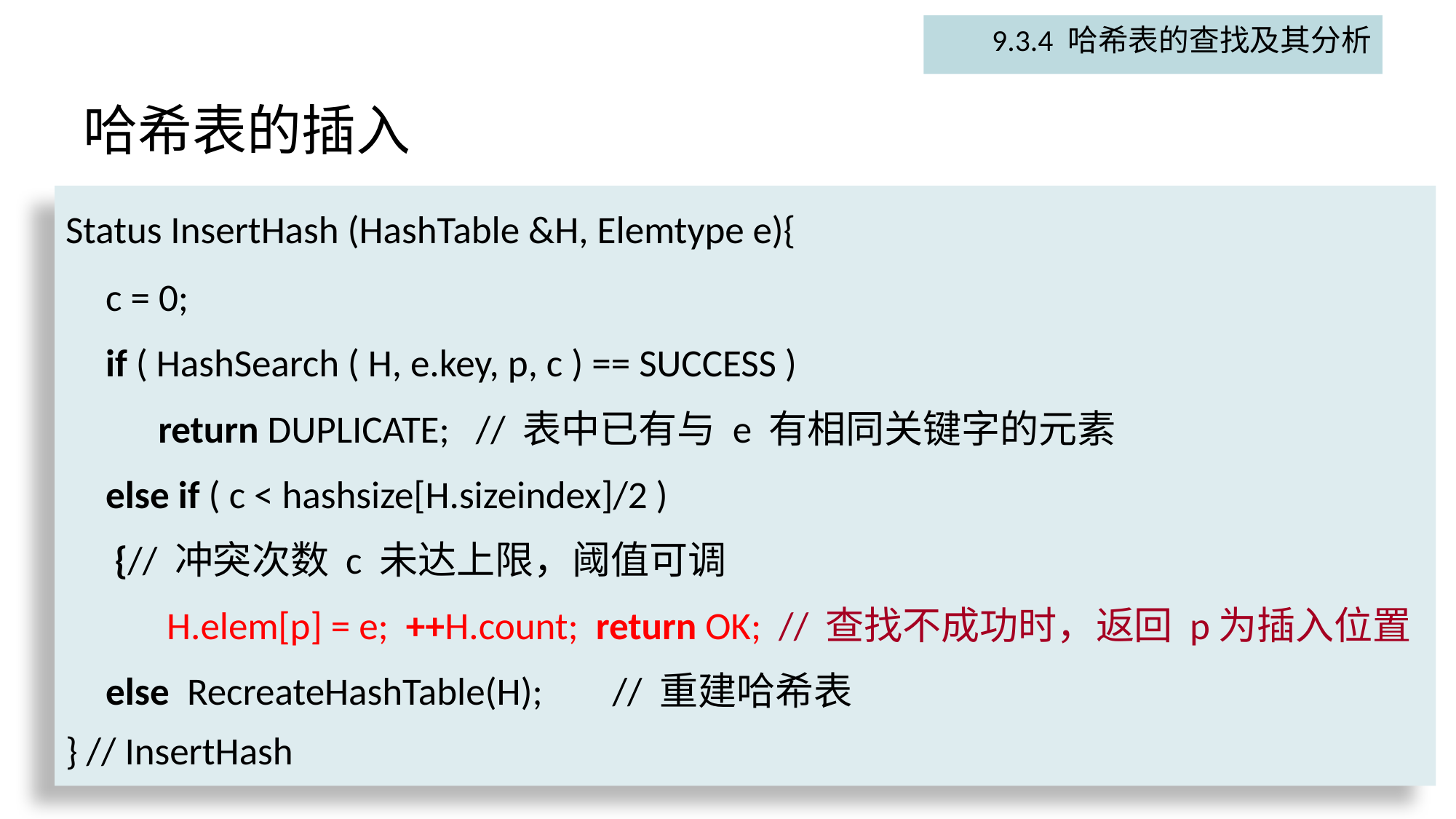

9.3.4 哈希表的查找及其分析
# 哈希表的插入
Status InsertHash (HashTable &H, Elemtype e){
c = 0;
if ( HashSearch ( H, e.key, p, c ) == SUCCESS )
      return DUPLICATE;   // 表中已有与 e 有相同关键字的元素
else if ( c < hashsize[H.sizeindex]/2 )
 {// 冲突次数 c 未达上限，阈值可调
       H.elem[p] = e;  ++H.count;  return OK;  // 查找不成功时，返回 p为插入位置
else  RecreateHashTable(H);        // 重建哈希表
} // InsertHash